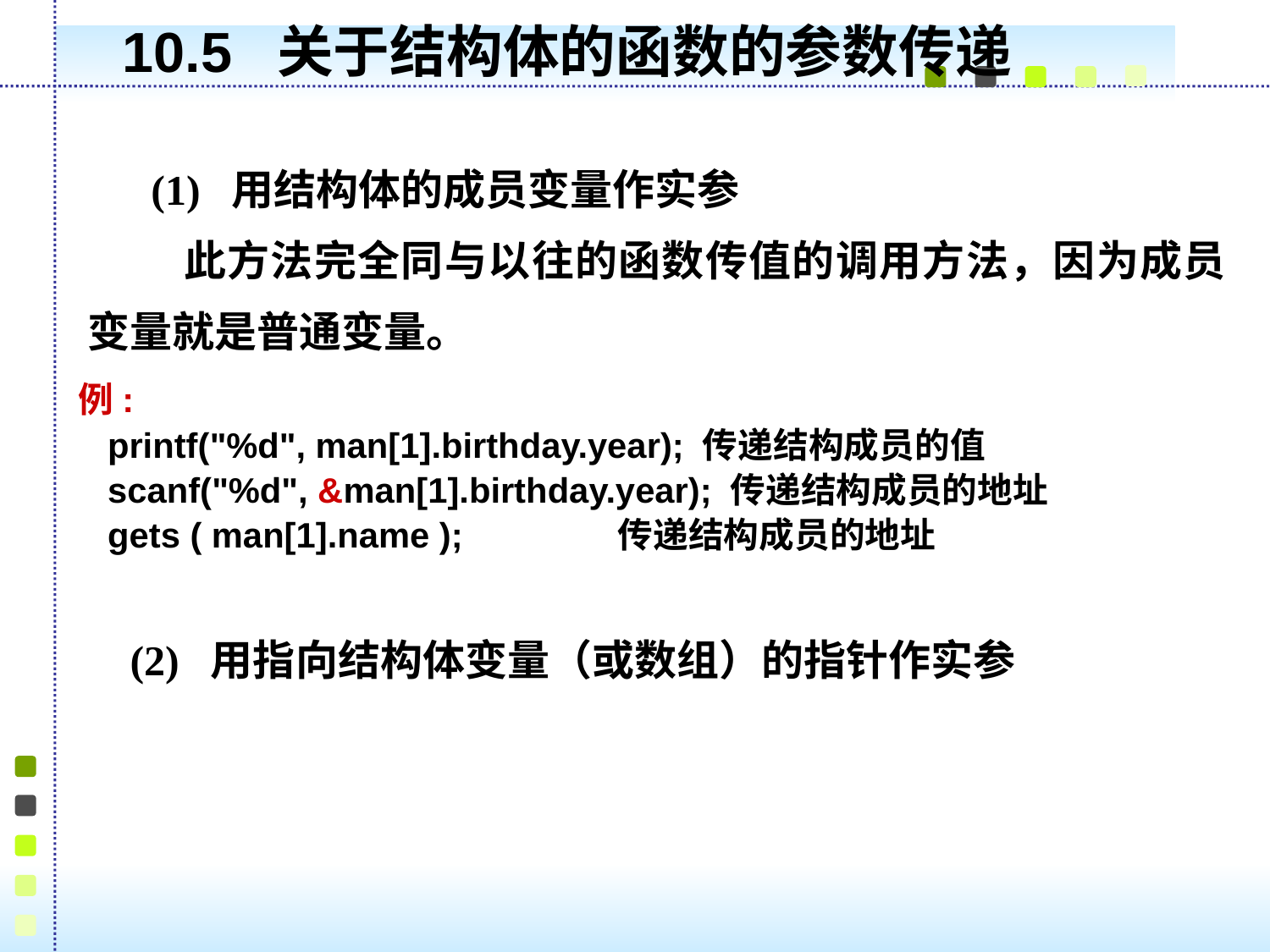

# 10.5  关于结构体的函数的参数传递
      (1)  用结构体的成员变量作实参
        此方法完全同与以往的函数传值的调用方法，因为成员变量就是普通变量。

   (2)  用指向结构体变量（或数组）的指针作实参
例:
   printf("%d", man[1].birthday.year); 传递结构成员的值
   scanf("%d", &man[1].birthday.year); 传递结构成员的地址
   gets ( man[1].name );               传递结构成员的地址